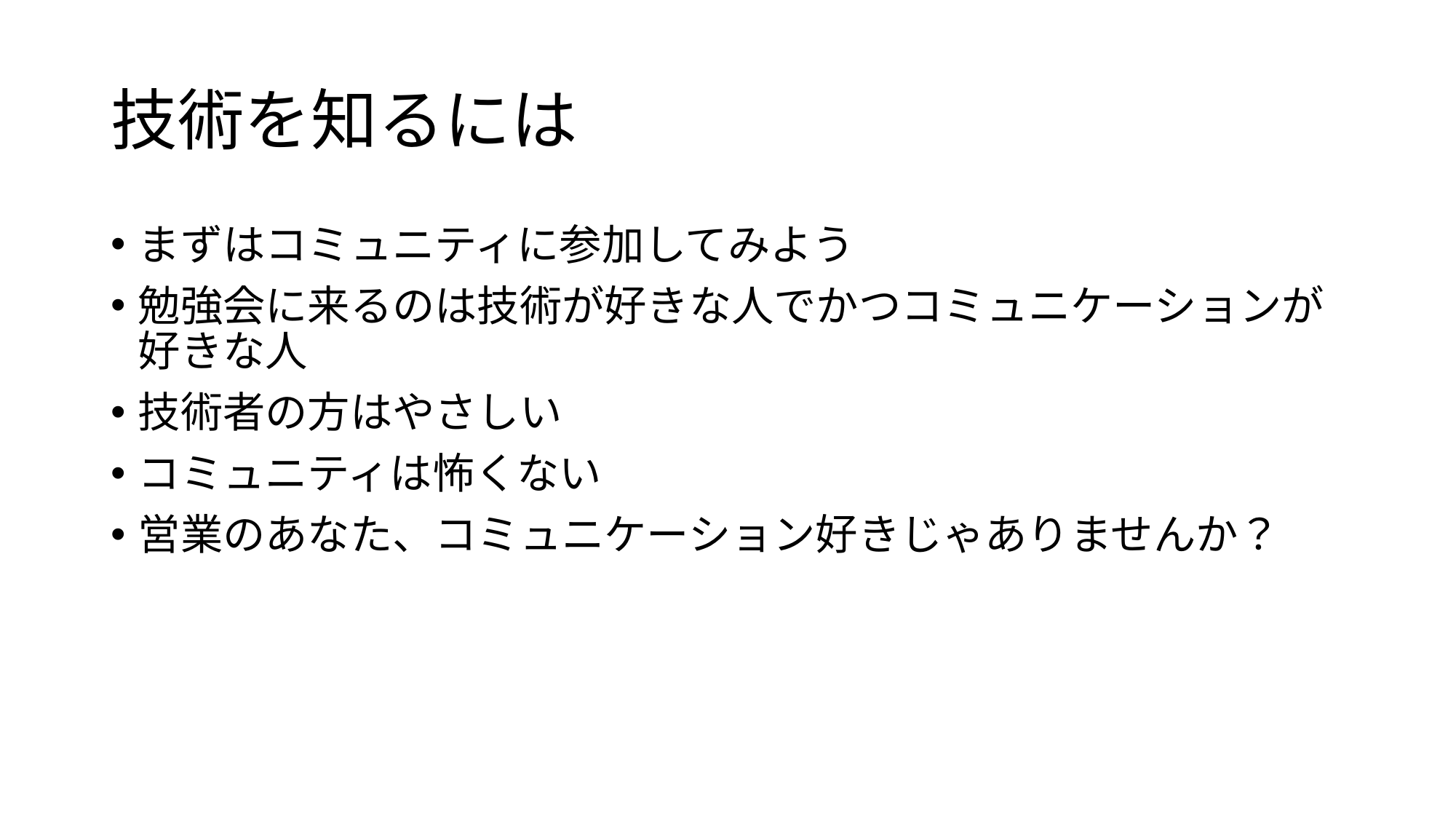

# 技術を知るには
まずはコミュニティに参加してみよう
勉強会に来るのは技術が好きな人でかつコミュニケーションが好きな人
技術者の方はやさしい
コミュニティは怖くない
営業のあなた、コミュニケーション好きじゃありませんか？